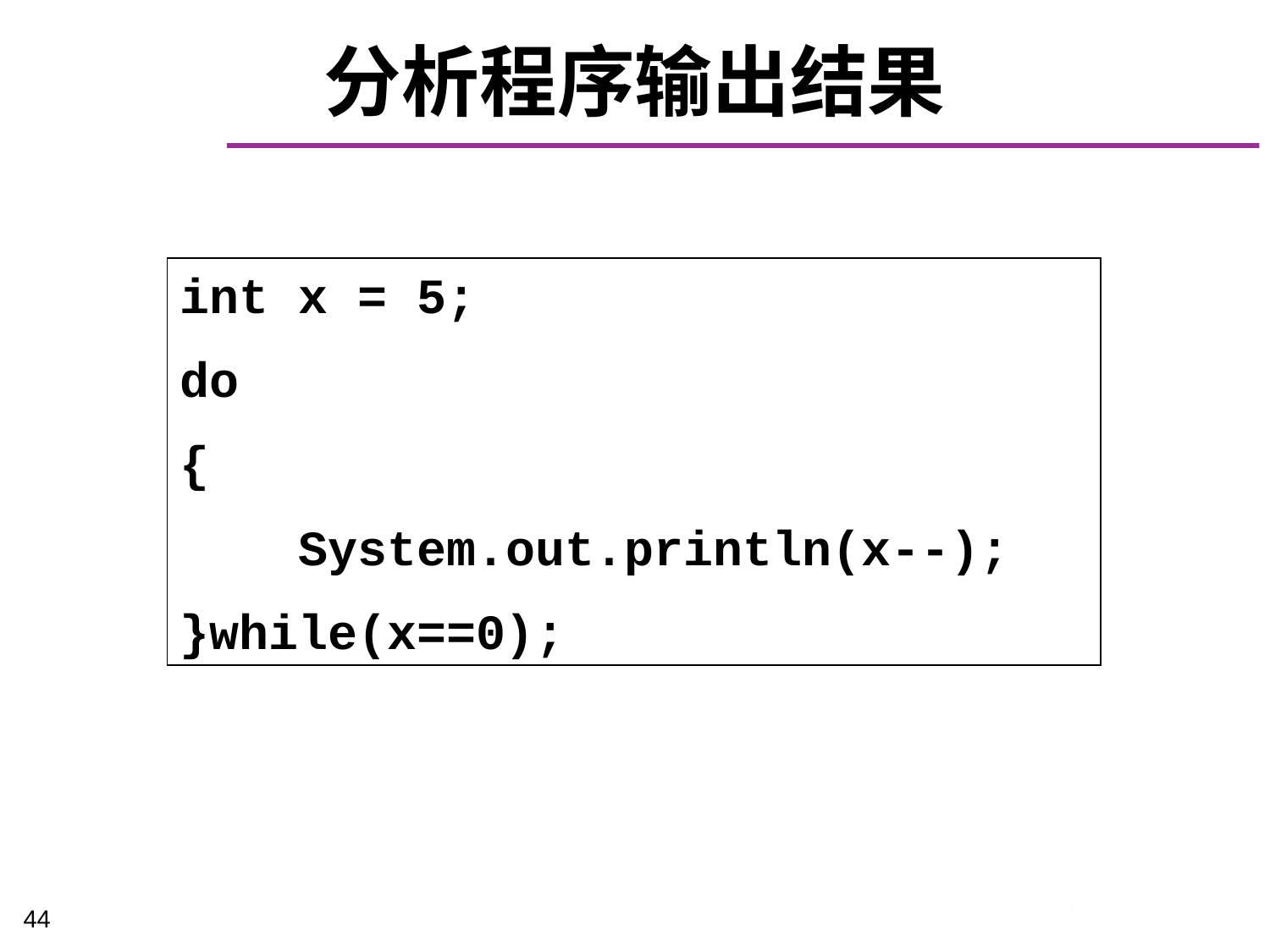

# 分析程序输出结果
int x = 5;
do
{
    System.out.println(x--);
}while(x==0);
44